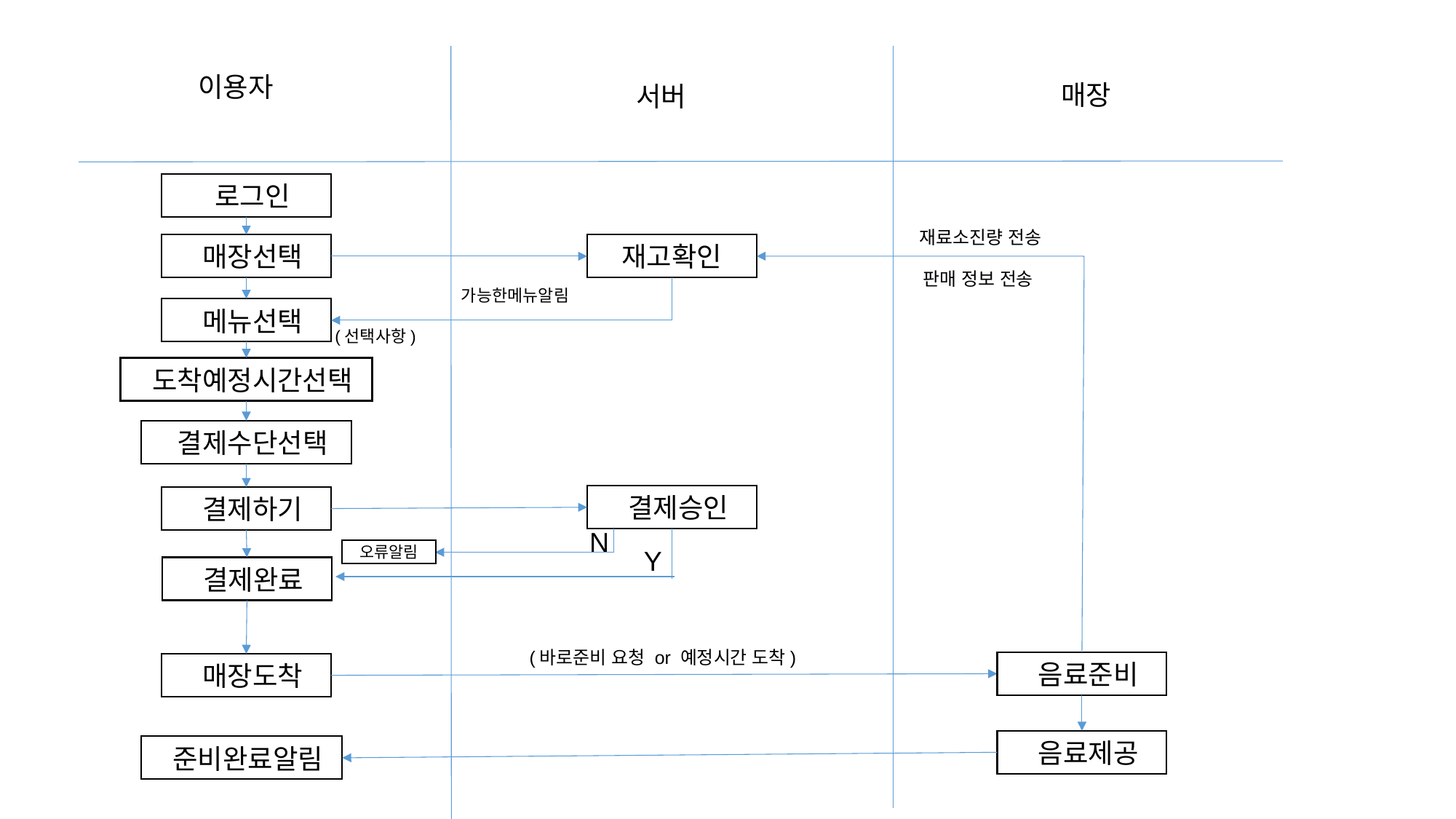

이용자

매장

서버

 로그인
재료소진량 전송
 매장선택
재고확인
판매 정보 전송
가능한메뉴알림
 메뉴선택
(선택사항)
 도착예정시간선택
 결제수단선택
 결제승인
 결제하기
N
Y
오류알림
 결제완료
(바로준비 요청 or 예정시간 도착)
 음료준비
 매장도착
 음료제공
 준비완료알림